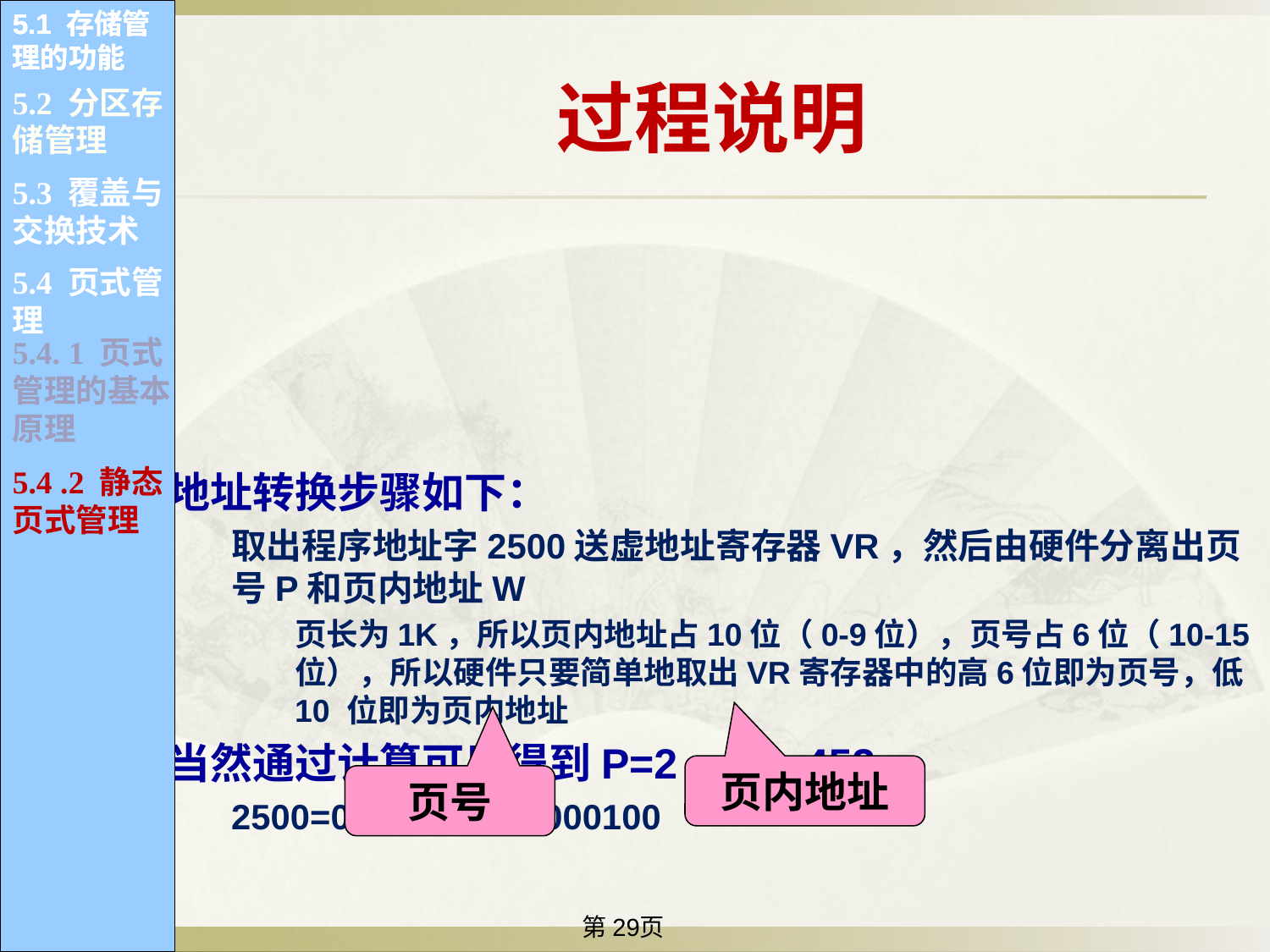

5.1 存储管理的功能

5.1 存储管理的功能
5.1 存储管理的功能
5.1 存储管理的功能

5.1 存储管理的功能

5.1 存储管理的功能
5.1 存储管理的功能
5.1 存储管理的功能

5.1 存储管理的功能

5.1 存储管理的功能
5.1 存储管理的功能
5.1 存储管理的功能
过程说明
5.2 分区存储管理
5.1.1 内存的分配和回收
5.1.2 内存空间的共享
5.1.2 内存空间的共享
5.3 覆盖与交换技术
地址转换步骤如下：
取出程序地址字2500送虚地址寄存器VR，然后由硬件分离出页号P和页内地址W
页长为1K，所以页内地址占10位（0-9位），页号占6位（10-15位），所以硬件只要简单地取出VR寄存器中的高6位即为页号，低10 位即为页内地址
当然通过计算可以得到P=2，W=452
2500=000010  0111000100

5.1.3 存储保护
5.1.3 存储保护
5.4 页式管理
5.1.4 内存空间的扩充
5.4. 1 页式管理的基本原理
5.4 .2 静态页式管理
页内地址
页号